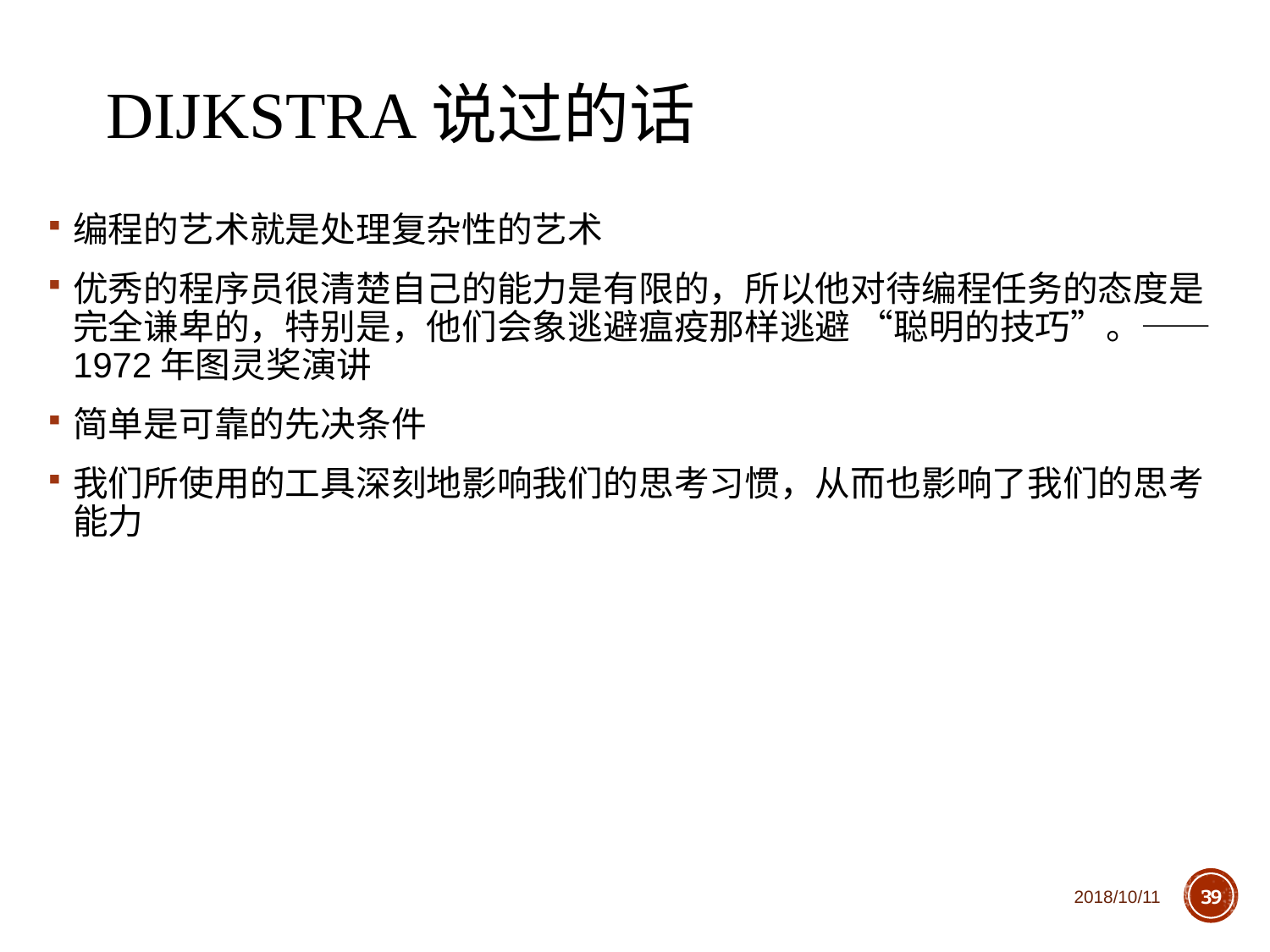

# Dijkstra说过的话
编程的艺术就是处理复杂性的艺术
优秀的程序员很清楚自己的能力是有限的，所以他对待编程任务的态度是完全谦卑的，特别是，他们会象逃避瘟疫那样逃避 “聪明的技巧”。——1972年图灵奖演讲
简单是可靠的先决条件
我们所使用的工具深刻地影响我们的思考习惯，从而也影响了我们的思考能力
2018/10/11
39